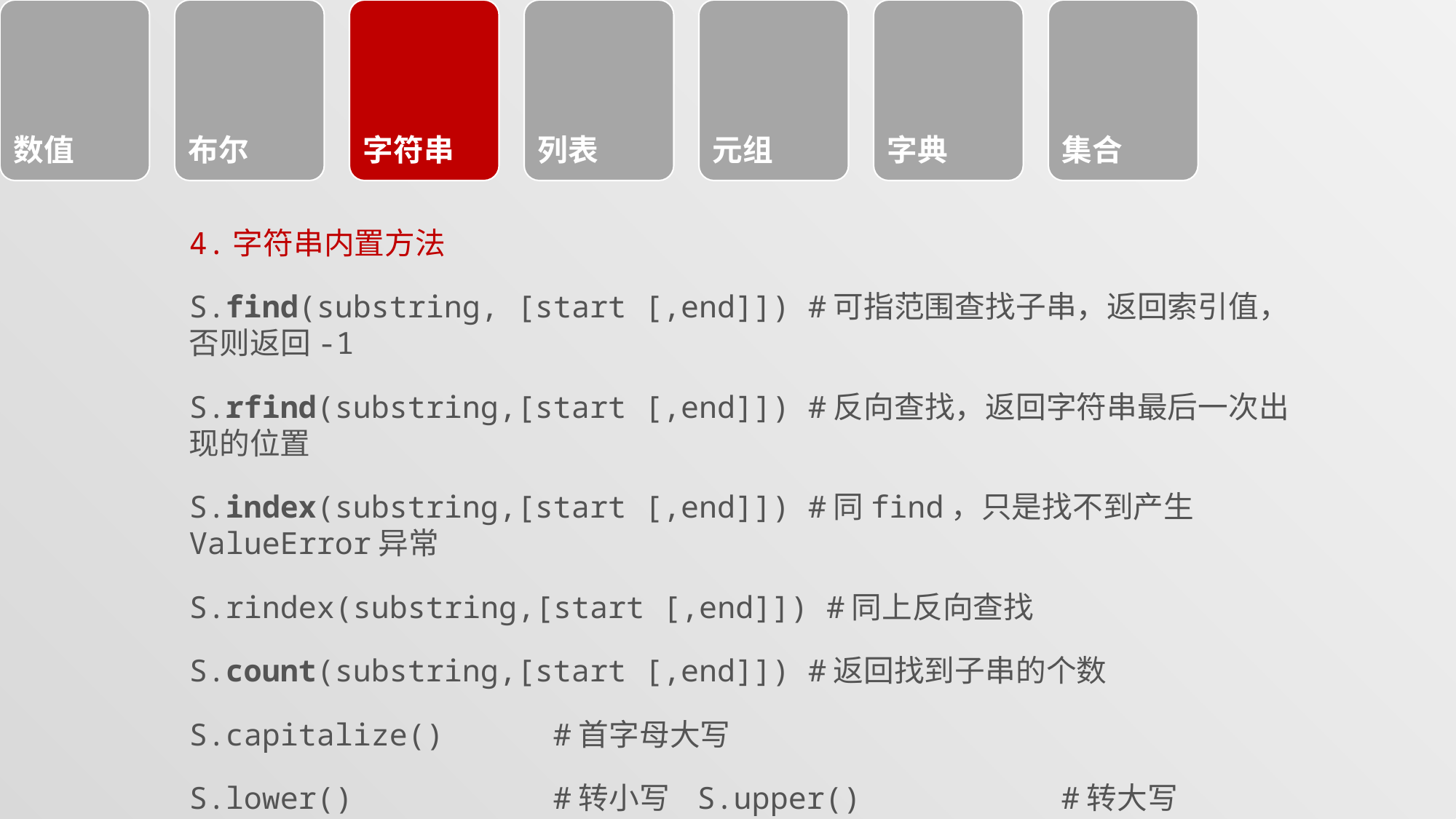

#
4.字符串内置方法
S.find(substring, [start [,end]]) #可指范围查找子串，返回索引值，否则返回-1
S.rfind(substring,[start [,end]]) #反向查找，返回字符串最后一次出现的位置
S.index(substring,[start [,end]]) #同find，只是找不到产生ValueError异常
S.rindex(substring,[start [,end]]) #同上反向查找
S.count(substring,[start [,end]]) #返回找到子串的个数
S.capitalize()      #首字母大写
S.lower()           #转小写   S.upper()           #转大写   S.swapcase()        #大小写互换